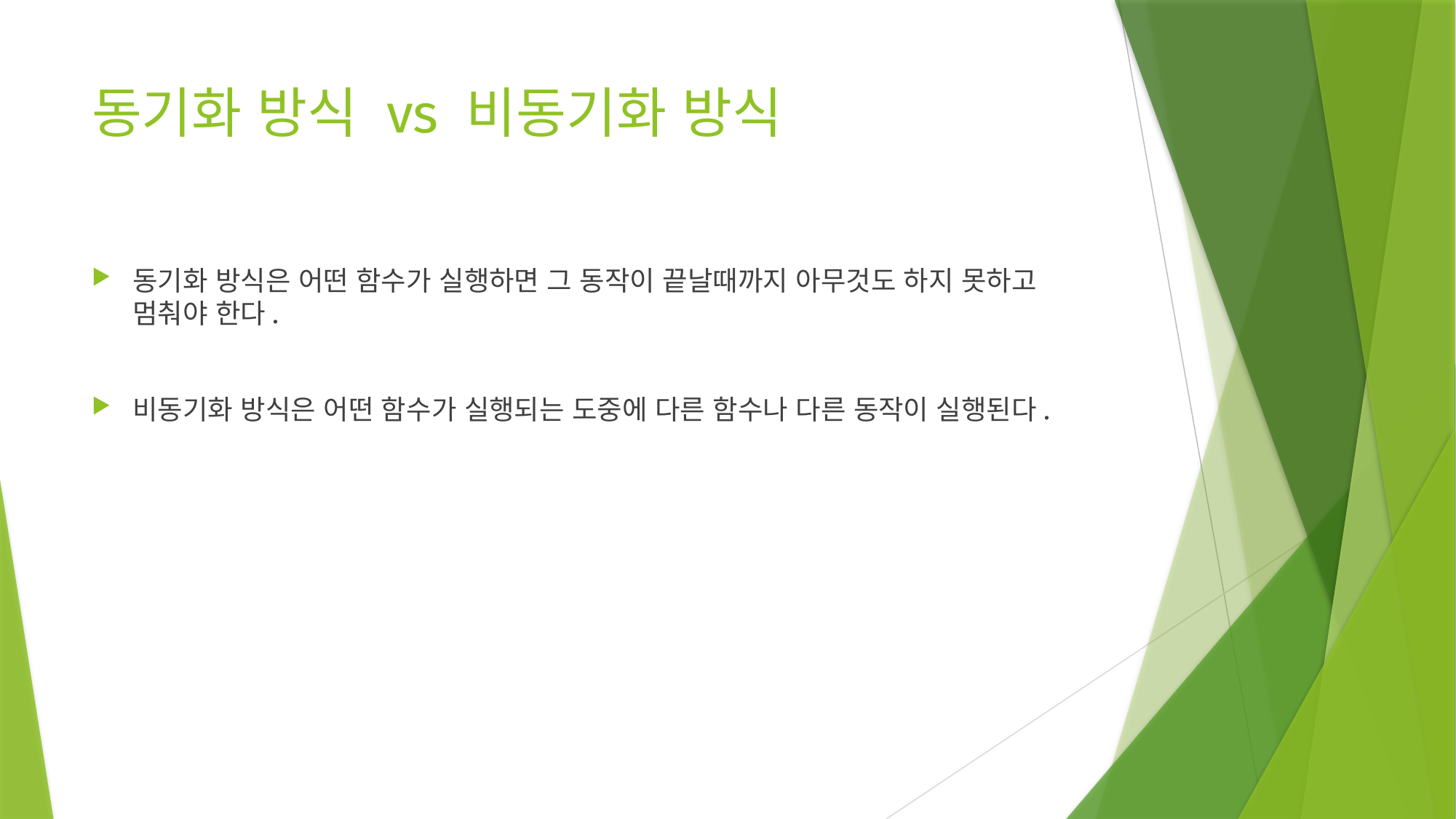

# 동기화 방식 vs 비동기화 방식
동기화 방식은 어떤 함수가 실행하면 그 동작이 끝날때까지 아무것도 하지 못하고 멈춰야 한다.

비동기화 방식은 어떤 함수가 실행되는 도중에 다른 함수나 다른 동작이 실행된다.